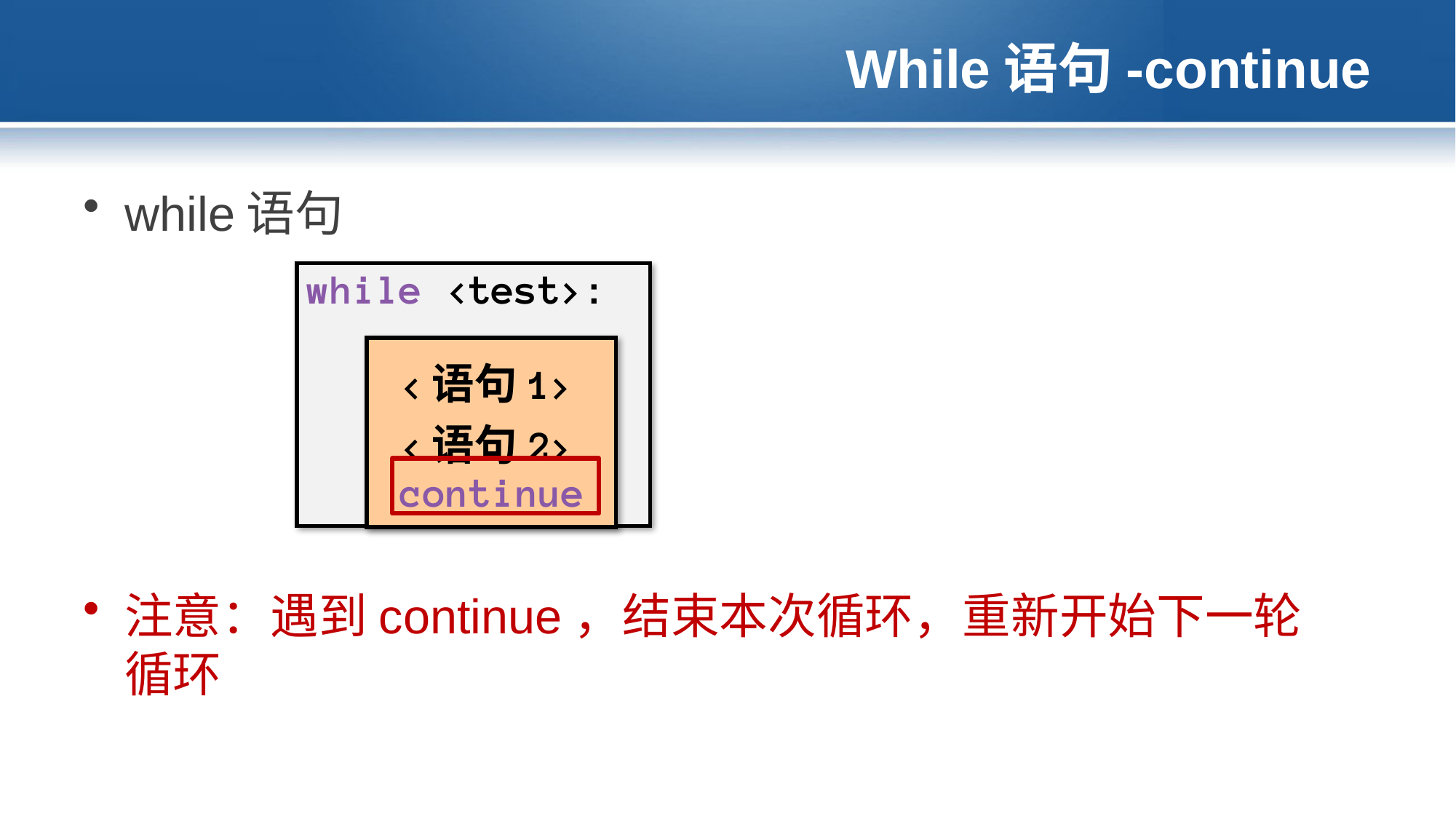

# While语句-continue
while语句
| while <test>: |
| --- |
| <语句1> <语句2> continue |
| --- |

注意：遇到continue，结束本次循环，重新开始下一轮循环